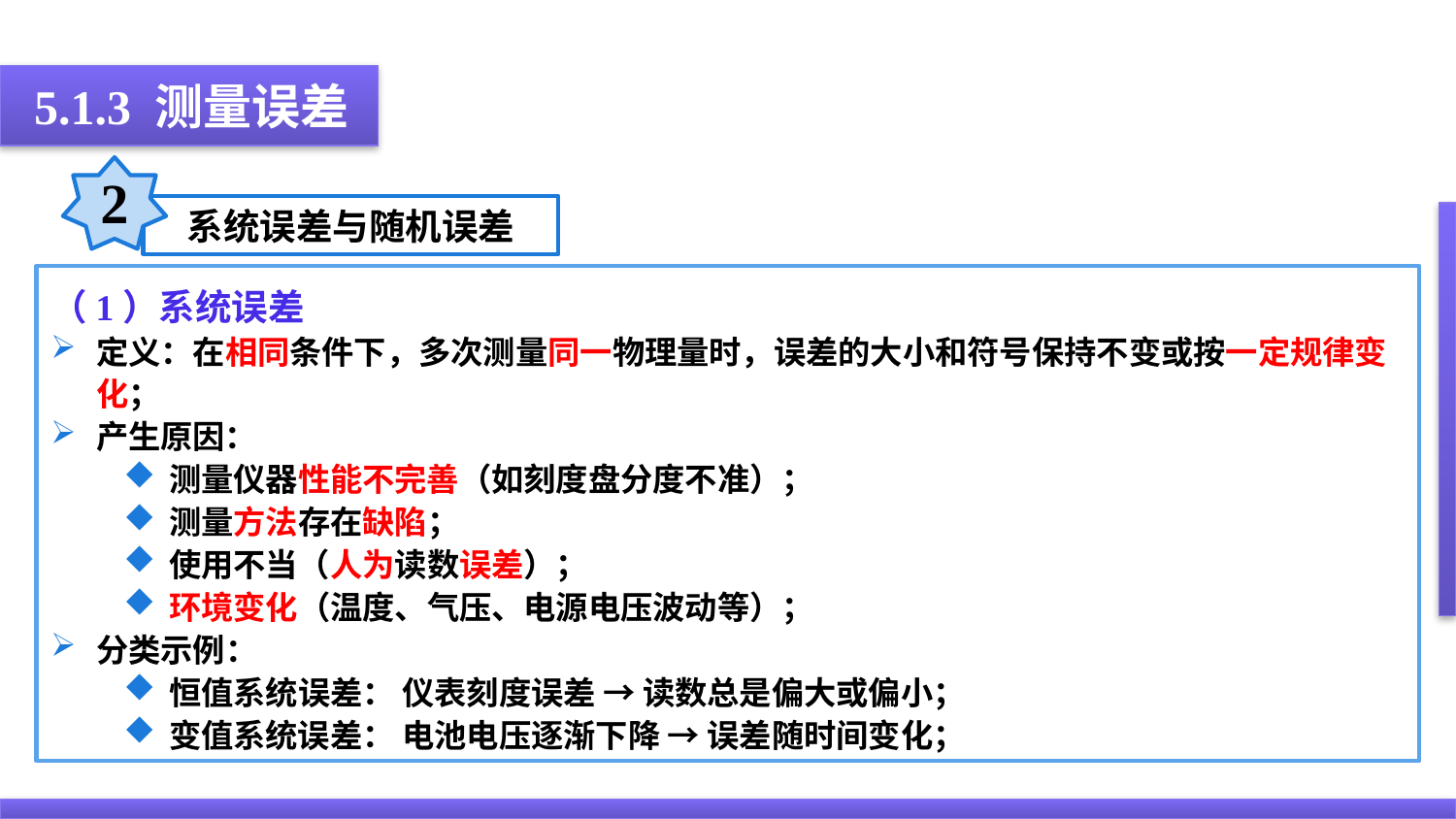

5.1.3 测量误差
2
系统误差与随机误差
（1）系统误差
定义：在相同条件下，多次测量同一物理量时，误差的大小和符号保持不变或按一定规律变化；
产生原因：
测量仪器性能不完善（如刻度盘分度不准）；
测量方法存在缺陷；
使用不当（人为读数误差）；
环境变化（温度、气压、电源电压波动等）；
分类示例：
恒值系统误差： 仪表刻度误差 → 读数总是偏大或偏小；
变值系统误差： 电池电压逐渐下降 → 误差随时间变化；